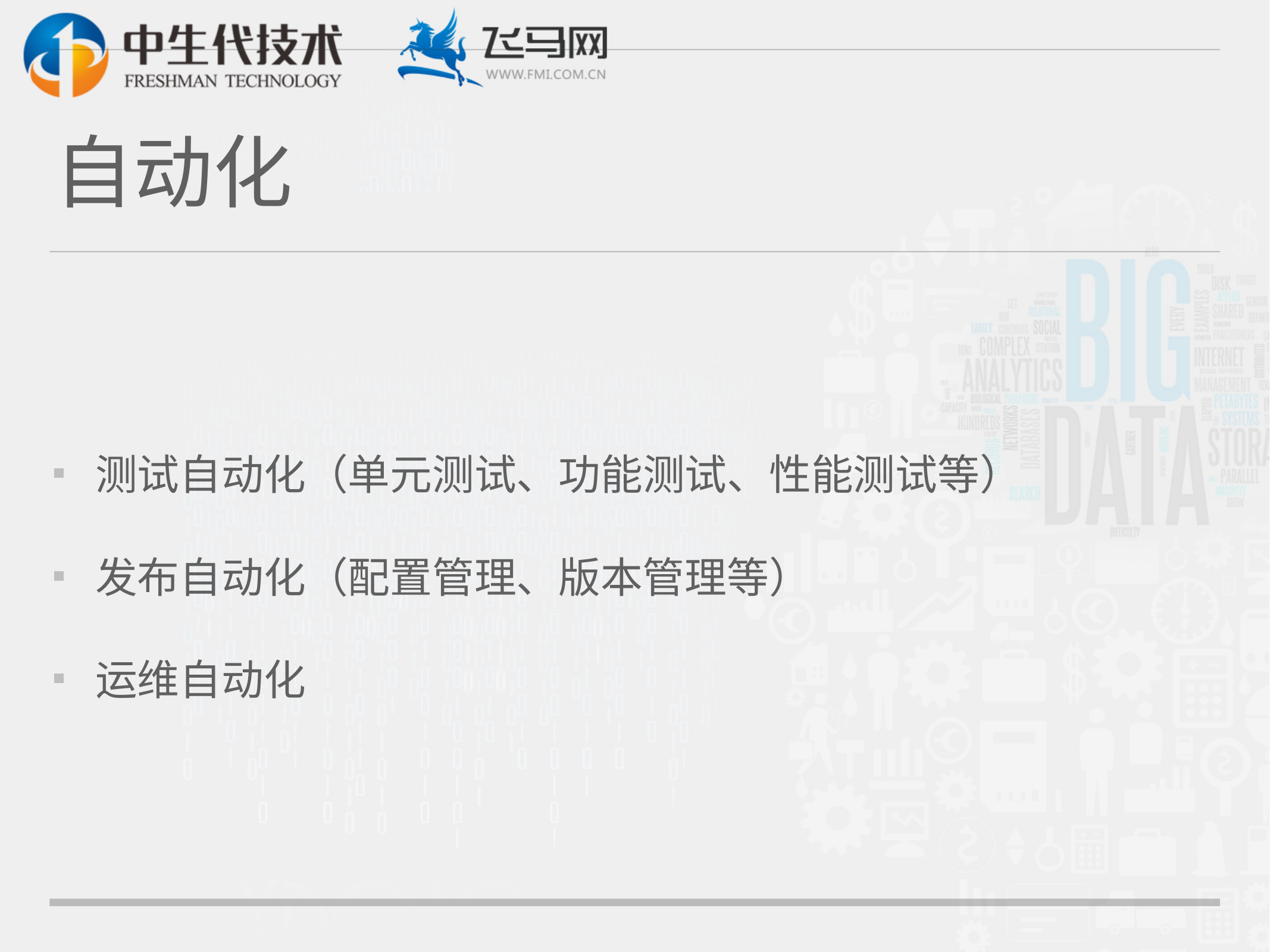

# 自动化
测试自动化（单元测试、功能测试、性能测试等）
发布自动化（配置管理、版本管理等）
运维自动化